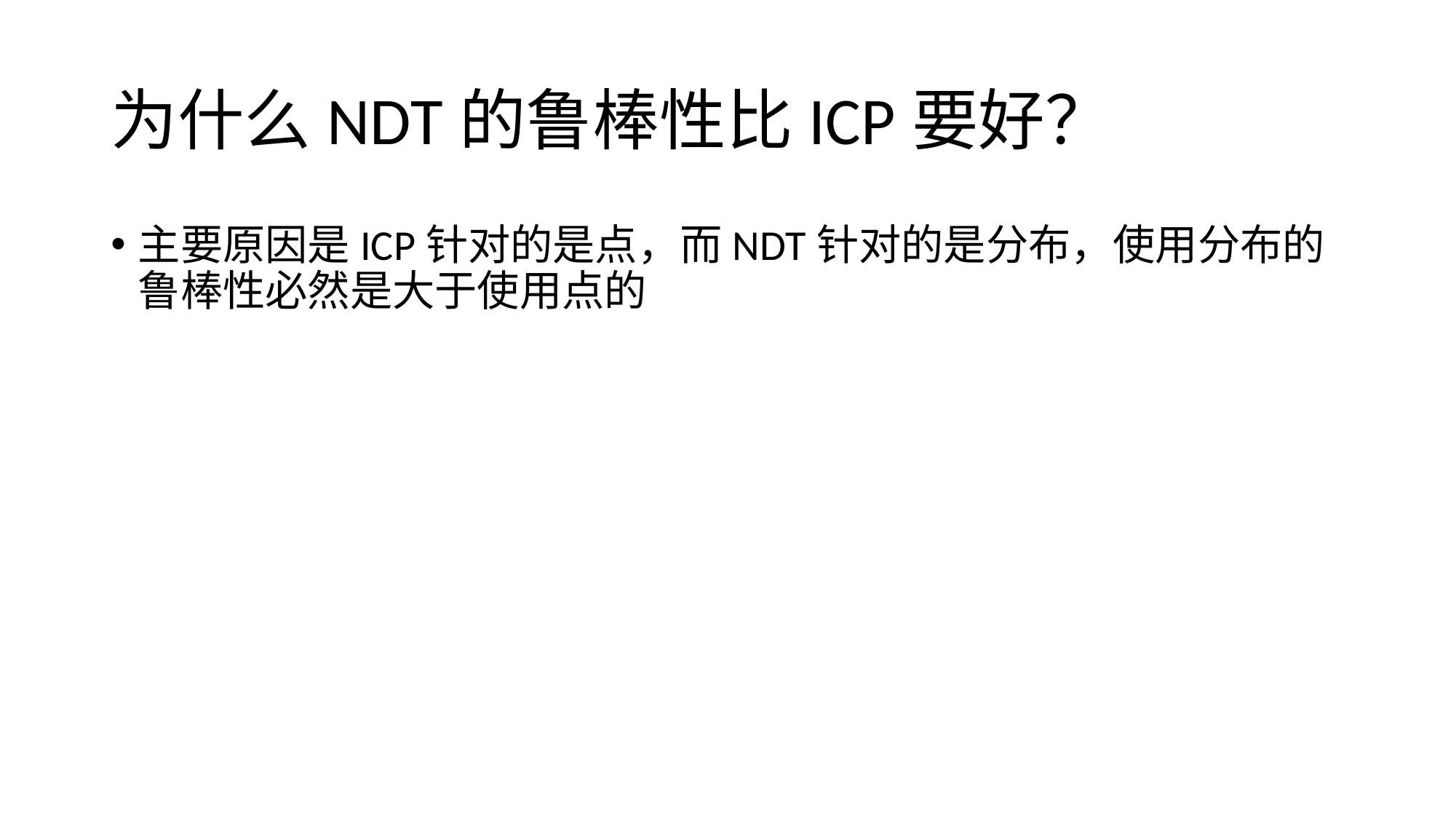

# 为什么NDT的鲁棒性比ICP要好？
主要原因是ICP针对的是点，而NDT针对的是分布，使用分布的鲁棒性必然是大于使用点的